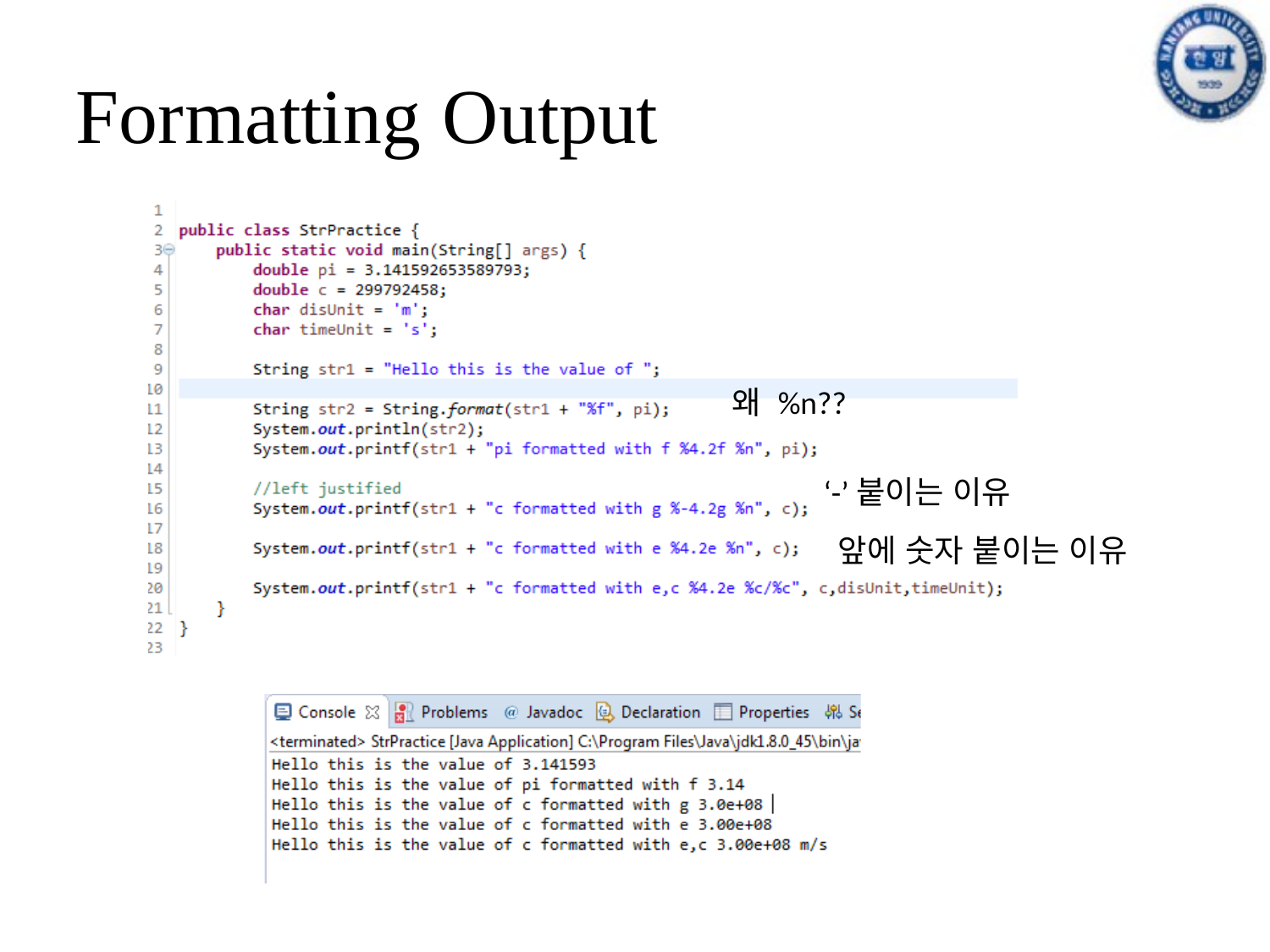

# Formatting Output

왜 %n??
‘-’붙이는 이유
앞에 숫자 붙이는 이유